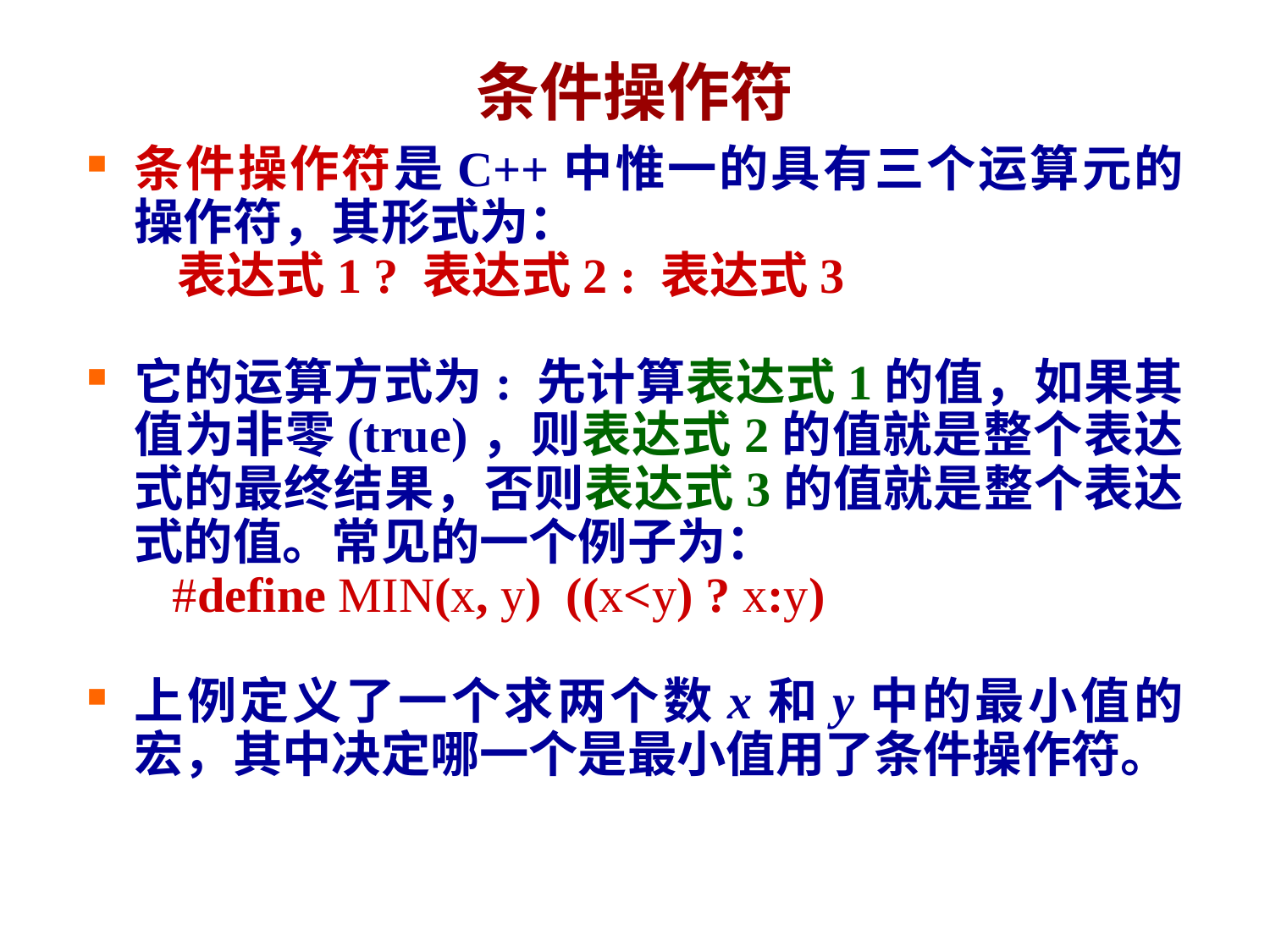

# 条件操作符
条件操作符是C++中惟一的具有三个运算元的操作符，其形式为：
       表达式1 ? 表达式2 : 表达式3

它的运算方式为: 先计算表达式1的值，如果其值为非零(true)，则表达式2的值就是整个表达式的最终结果，否则表达式3的值就是整个表达式的值。常见的一个例子为：
       #define MIN(x, y)  ((x<y) ? x:y)

上例定义了一个求两个数x和y中的最小值的宏，其中决定哪一个是最小值用了条件操作符。
31